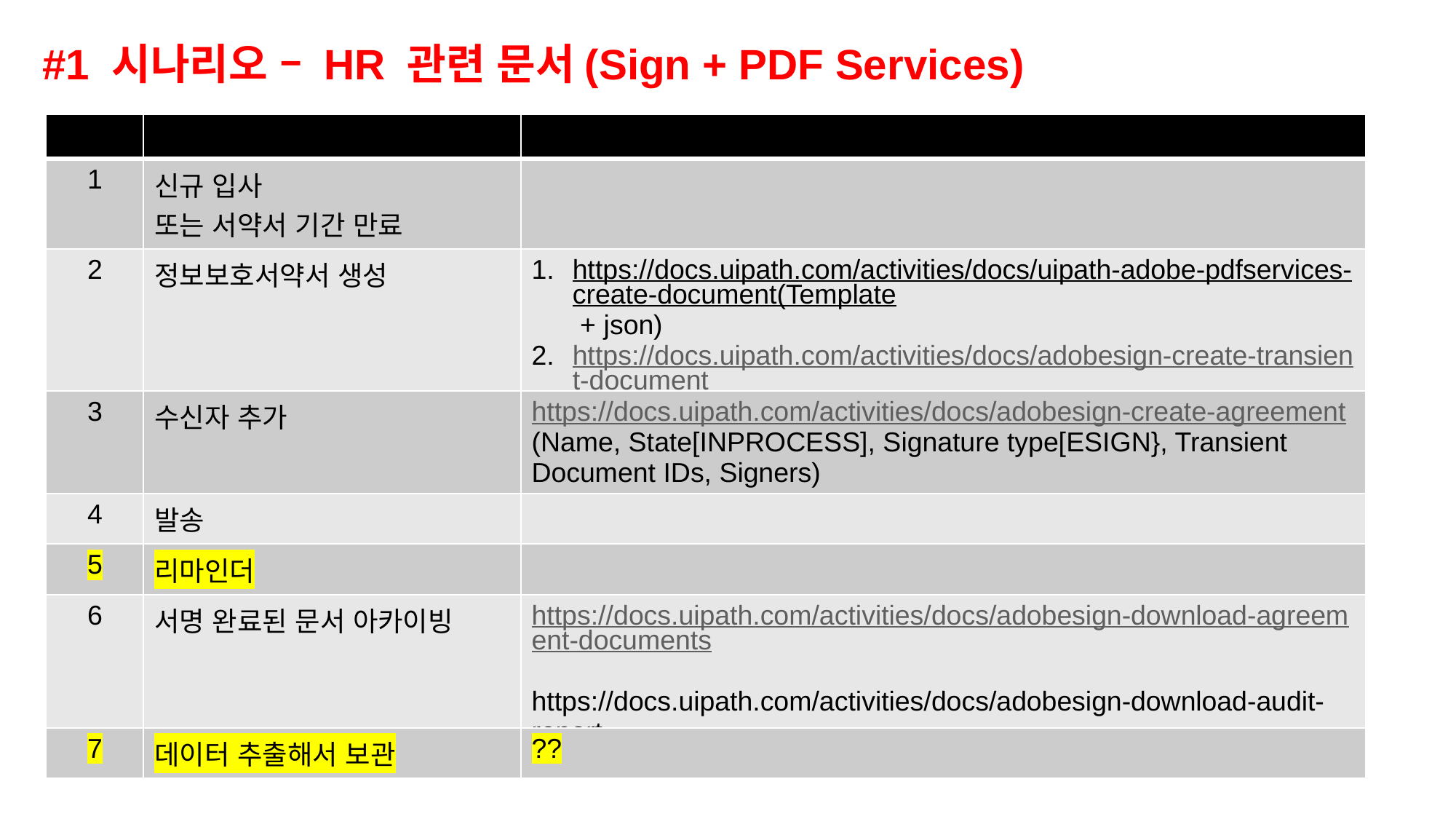

# #1 시나리오 – HR 관련 문서(Sign + PDF Services)
|  |  |  |
| --- | --- | --- |
| 1 | 신규 입사 또는 서약서 기간 만료 |  |
| 2 | 정보보호서약서 생성 | https://docs.uipath.com/activities/docs/uipath-adobe-pdfservices-create-document(Template + json) https://docs.uipath.com/activities/docs/adobesign-create-transient-document(생성된 문서 Adobe Sign으로 올리기) |
| 3 | 수신자 추가 | https://docs.uipath.com/activities/docs/adobesign-create-agreement (Name, State[INPROCESS], Signature type[ESIGN}, Transient Document IDs, Signers) |
| 4 | 발송 |  |
| 5 | 리마인더 |  |
| 6 | 서명 완료된 문서 아카이빙 | https://docs.uipath.com/activities/docs/adobesign-download-agreement-documents https://docs.uipath.com/activities/docs/adobesign-download-audit-report |
| 7 | 데이터 추출해서 보관 | ?? |